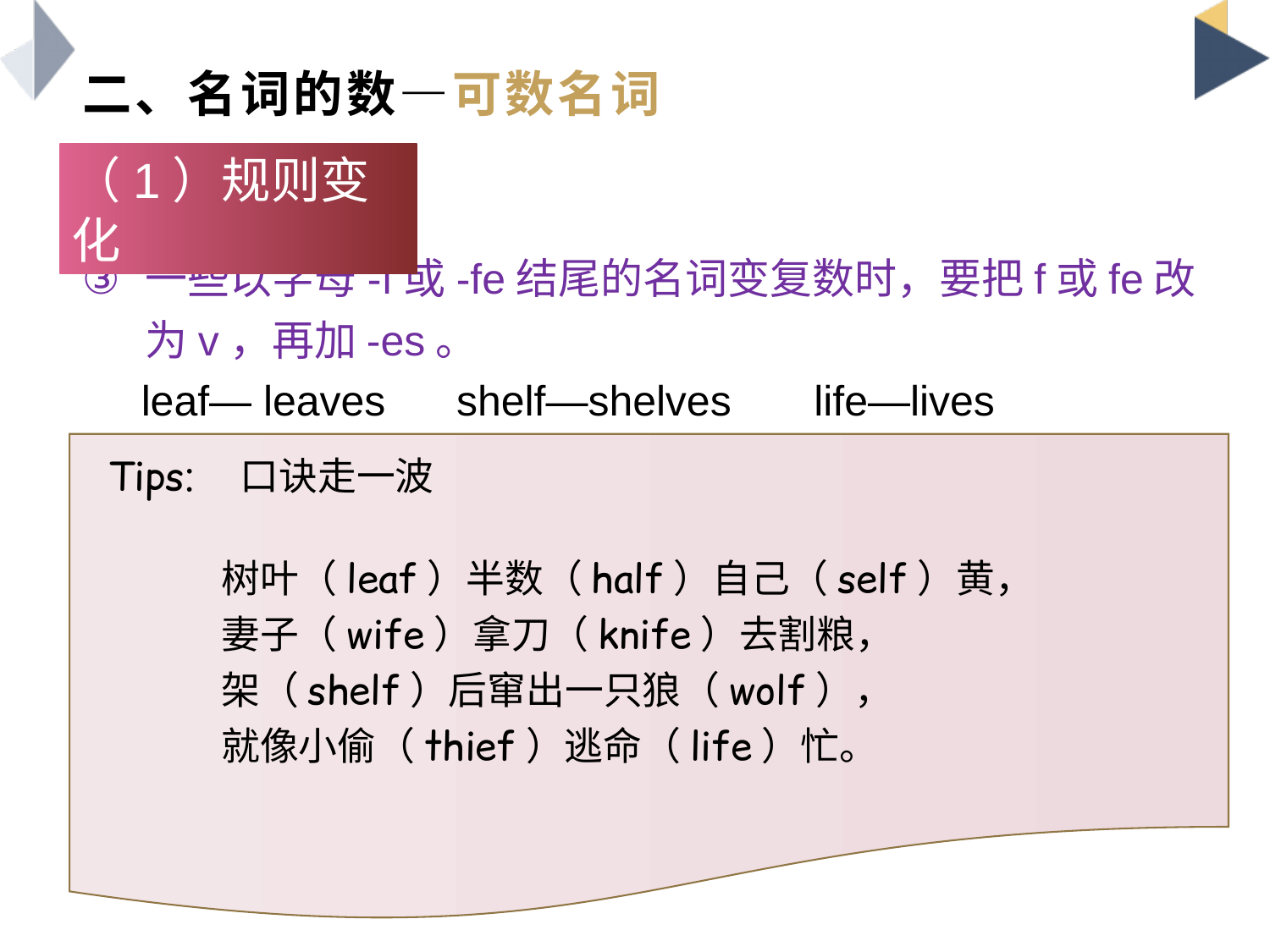

# 二、名词的数—可数名词
（1）规则变化
一些以字母-f或-fe结尾的名词变复数时，要把f或fe改为v，再加-es。
     leaf— leaves      shelf—shelves       life—lives

以“辅音字母+y”结尾的名词变复数时，要把y改为i，再加-es; 以“元音字母+y”结尾的名词变复数时，直接在词尾加-s。
     story—stories        baby—babies
     play—plays           toy—toys

Tips:   口诀走一波

            树叶（leaf）半数（half）自己（self）黄，
            妻子（wife）拿刀（knife）去割粮，
            架（shelf）后窜出一只狼（wolf），
            就像小偷（thief）逃命（life）忙。